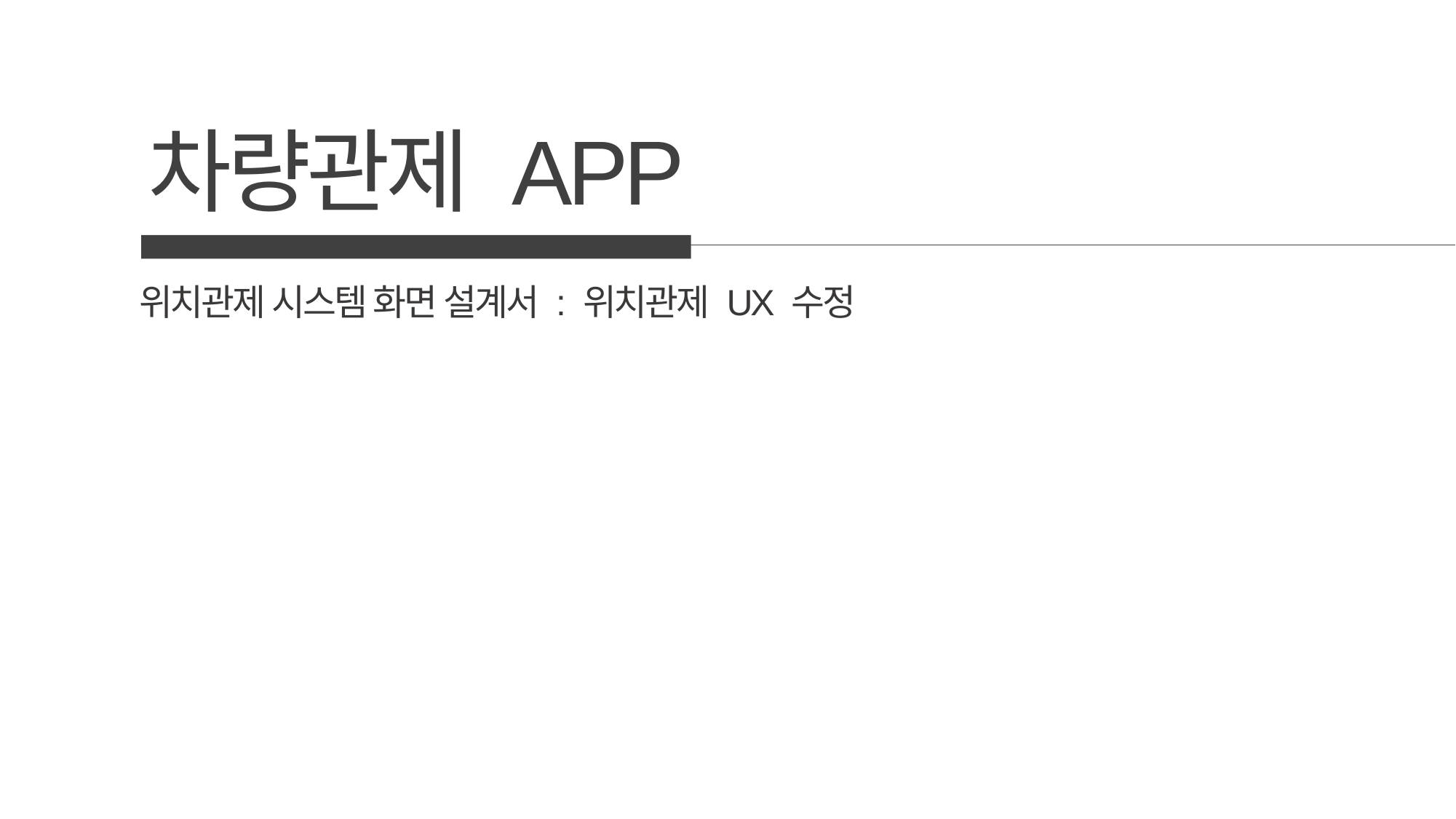

차량관제 APP

위치관제 시스템 화면 설계서 : 위치관제 UX 수정